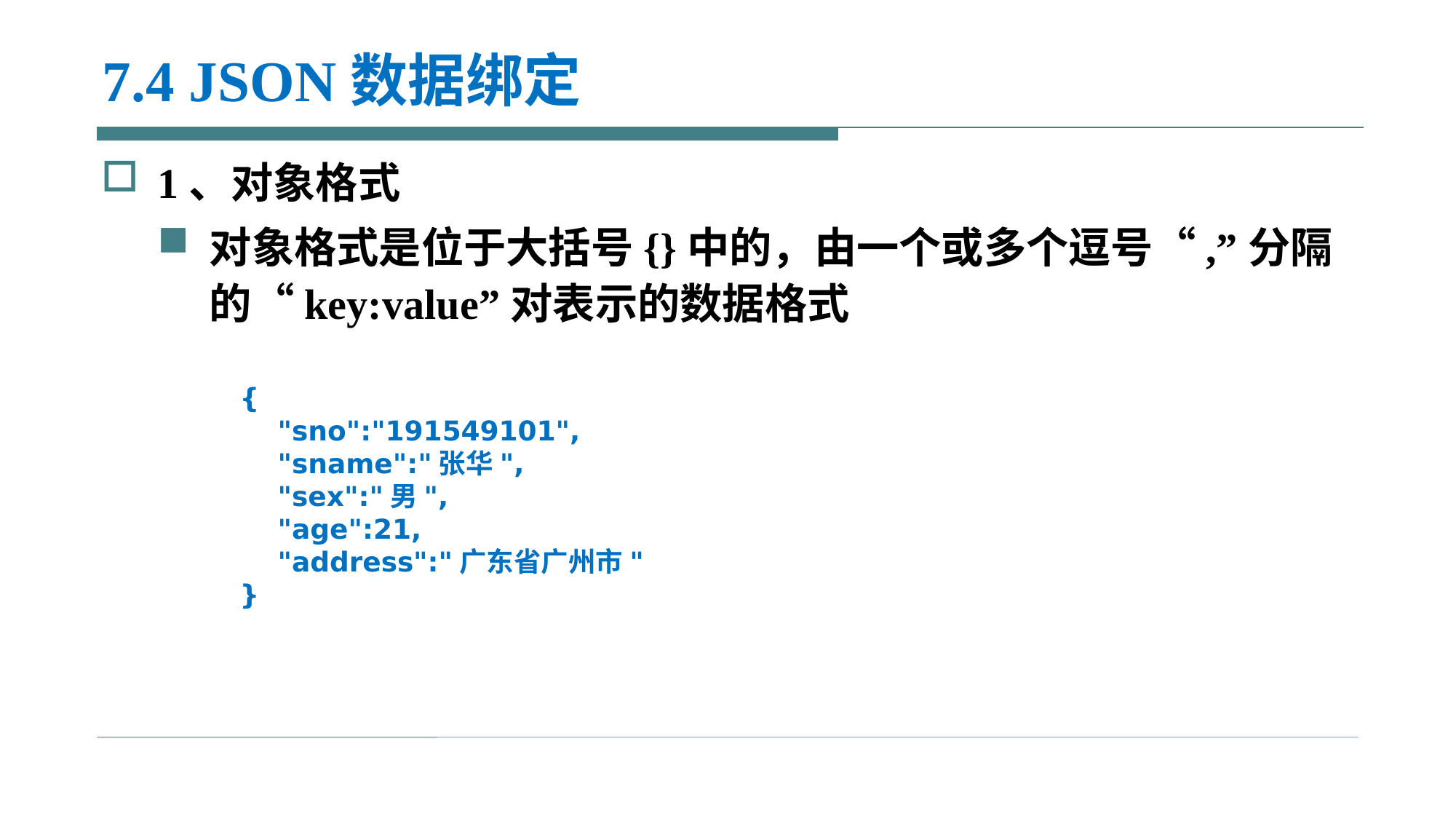

# 7.4 JSON数据绑定
1、对象格式
对象格式是位于大括号{}中的，由一个或多个逗号“,”分隔的“key:value”对表示的数据格式
{
    "sno":"191549101",
    "sname":"张华",
    "sex":"男",
    "age":21,
    "address":"广东省广州市"
}
16